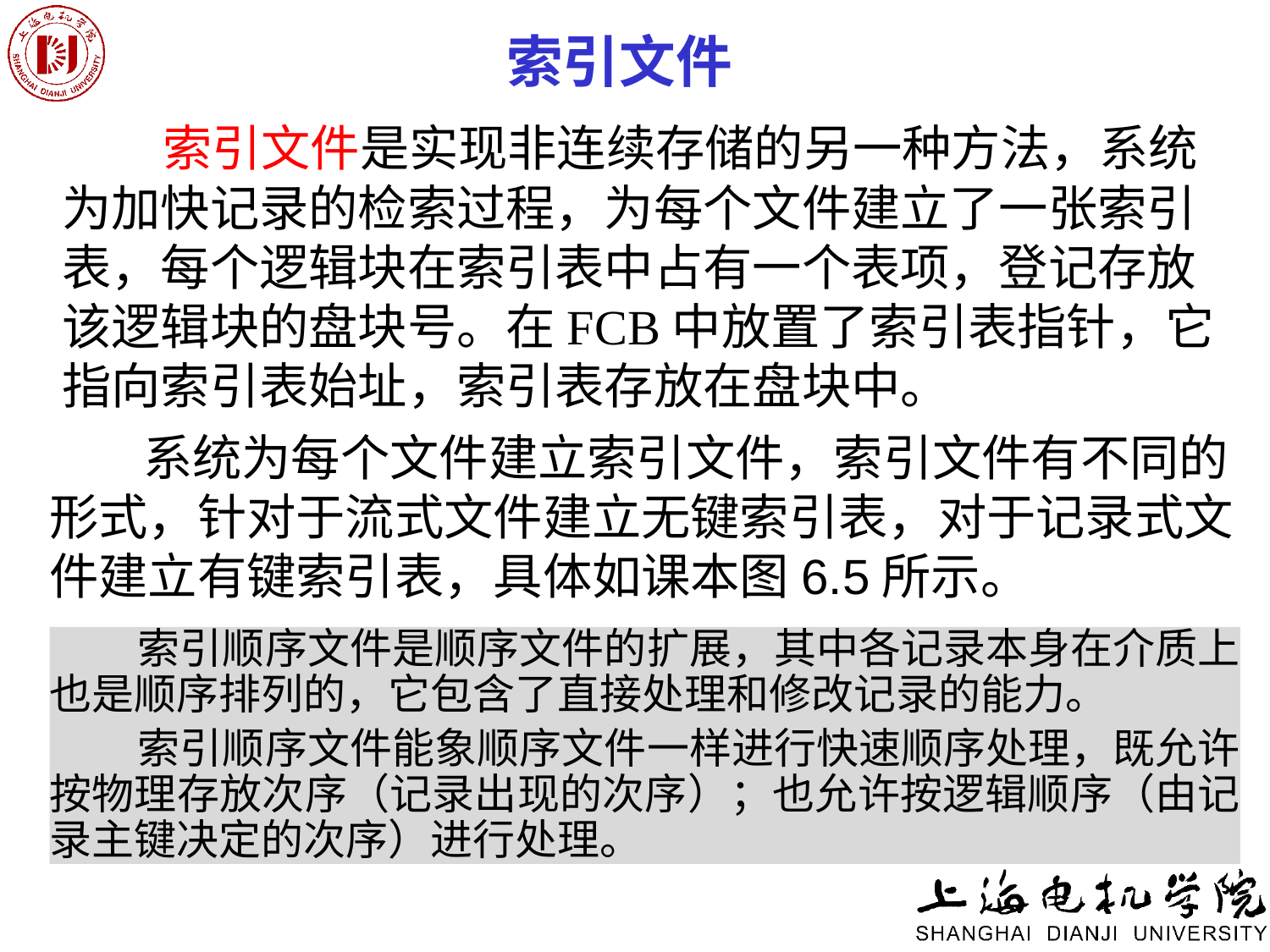

# 索引文件
   索引文件是实现非连续存储的另一种方法，系统为加快记录的检索过程，为每个文件建立了一张索引表，每个逻辑块在索引表中占有一个表项，登记存放该逻辑块的盘块号。在FCB中放置了索引表指针，它指向索引表始址，索引表存放在盘块中。
   系统为每个文件建立索引文件，索引文件有不同的形式，针对于流式文件建立无键索引表，对于记录式文件建立有键索引表，具体如课本图6.5所示。
   索引顺序文件是顺序文件的扩展，其中各记录本身在介质上也是顺序排列的，它包含了直接处理和修改记录的能力。
   索引顺序文件能象顺序文件一样进行快速顺序处理，既允许按物理存放次序（记录出现的次序）；也允许按逻辑顺序（由记录主键决定的次序）进行处理。